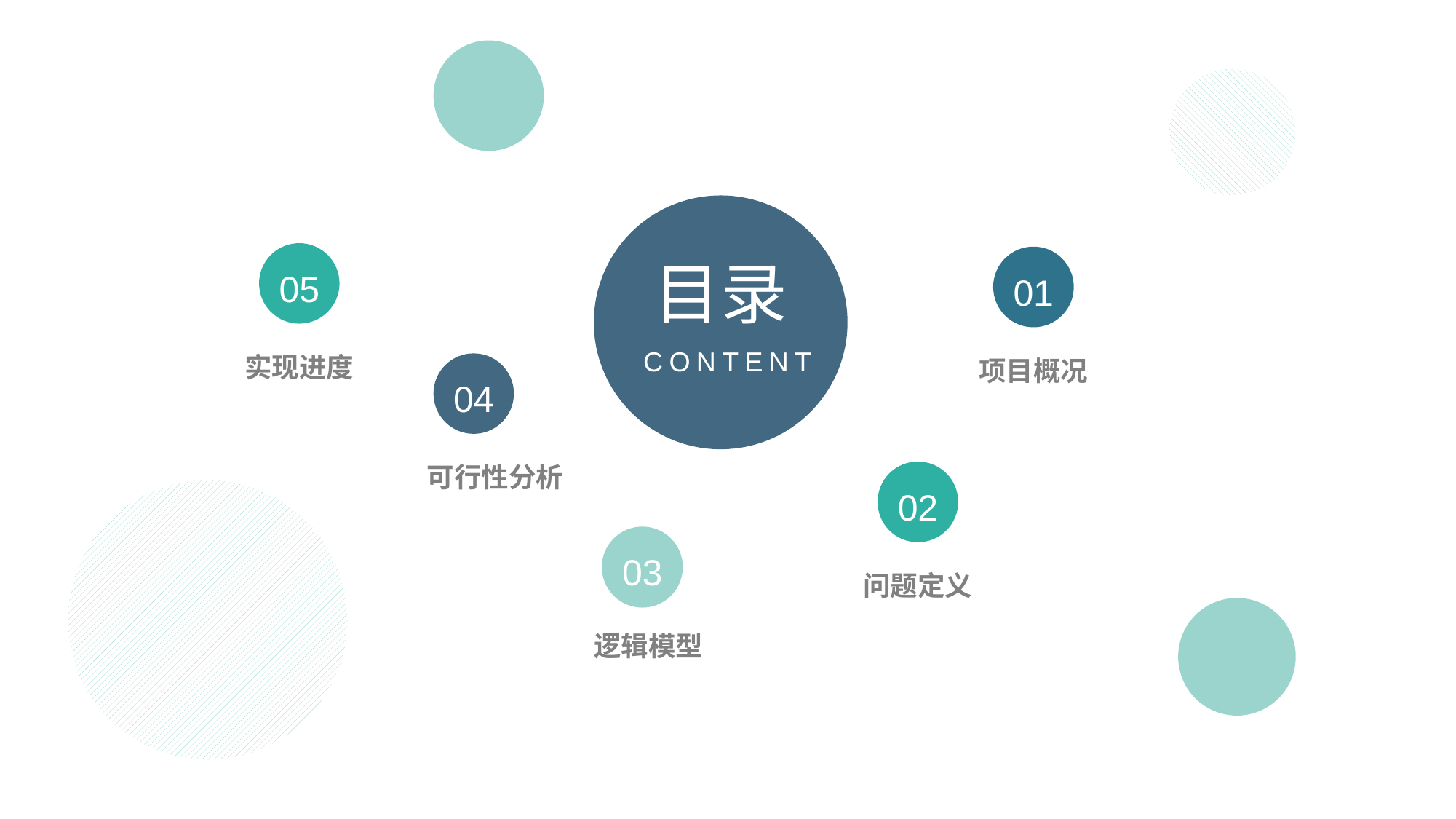

目录
CONTENT
05
01
实现进度
项目概况
04
可行性分析
02

03
问题定义

逻辑模型